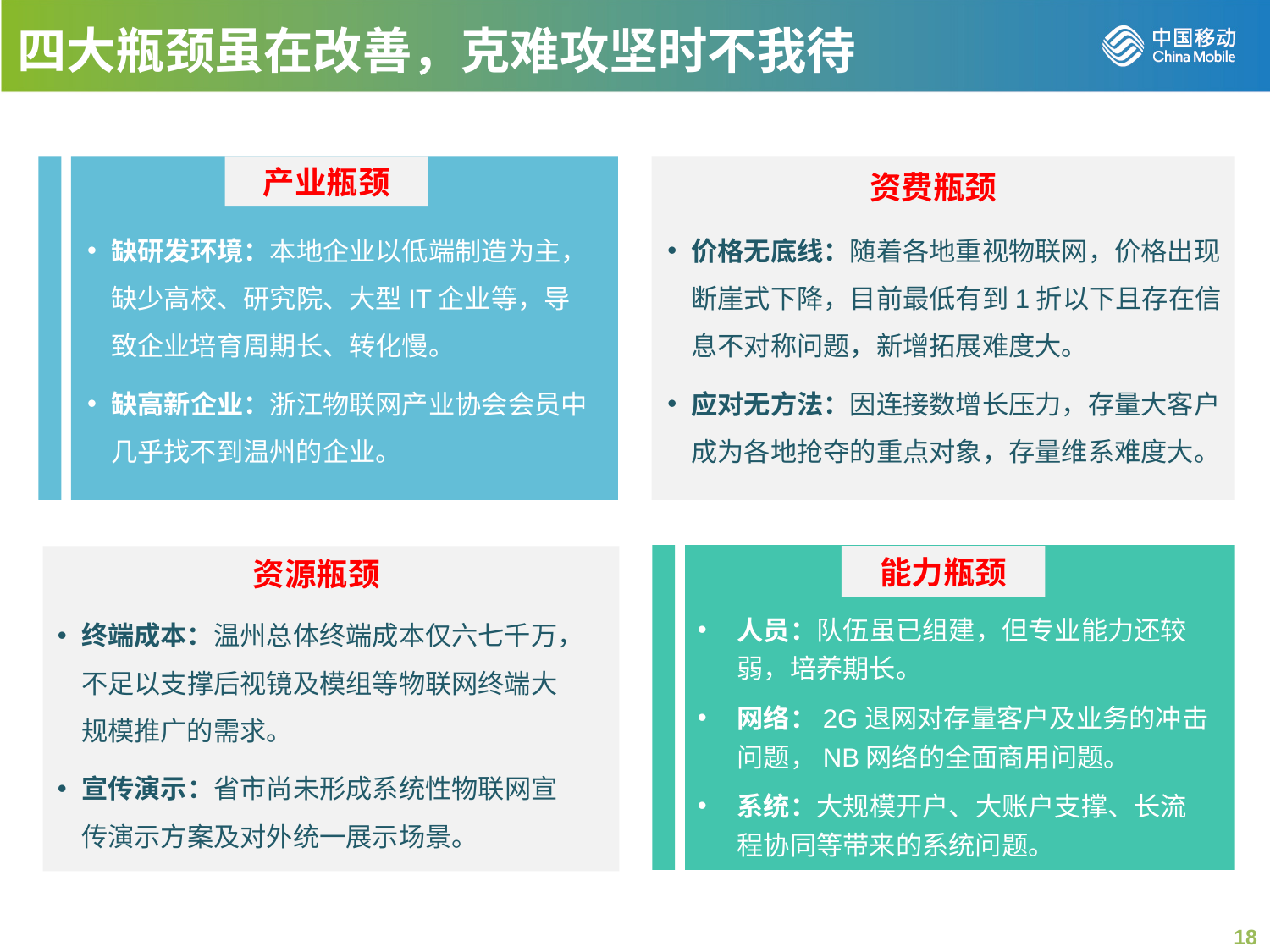

四大瓶颈虽在改善，克难攻坚时不我待

产业瓶颈
资费瓶颈
价格无底线：随着各地重视物联网，价格出现断崖式下降，目前最低有到1折以下且存在信息不对称问题，新增拓展难度大。
应对无方法：因连接数增长压力，存量大客户成为各地抢夺的重点对象，存量维系难度大。
缺研发环境：本地企业以低端制造为主，缺少高校、研究院、大型IT企业等，导致企业培育周期长、转化慢。
缺高新企业：浙江物联网产业协会会员中几乎找不到温州的企业。
能力瓶颈
资源瓶颈
终端成本：温州总体终端成本仅六七千万，不足以支撑后视镜及模组等物联网终端大规模推广的需求。
宣传演示：省市尚未形成系统性物联网宣传演示方案及对外统一展示场景。
人员：队伍虽已组建，但专业能力还较弱，培养期长。
网络：2G退网对存量客户及业务的冲击问题，NB网络的全面商用问题。
系统：大规模开户、大账户支撑、长流程协同等带来的系统问题。